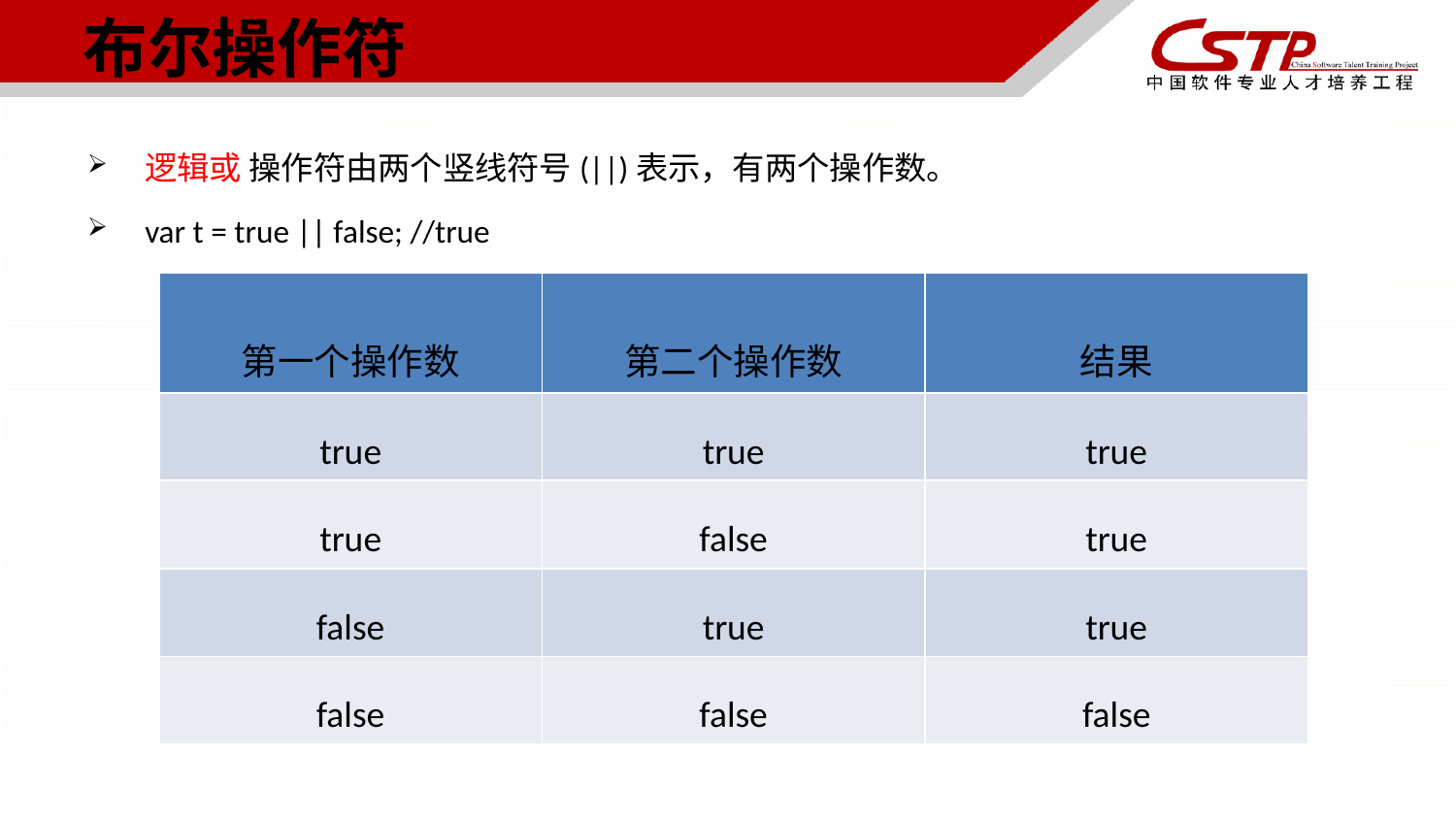

# 布尔操作符
逻辑或 操作符由两个竖线符号(||)表示，有两个操作数。
var t = true || false; //true
| 第一个操作数 | 第二个操作数 | 结果 |
| --- | --- | --- |
| true | true | true |
| true | false | true |
| false | true | true |
| false | false | false |